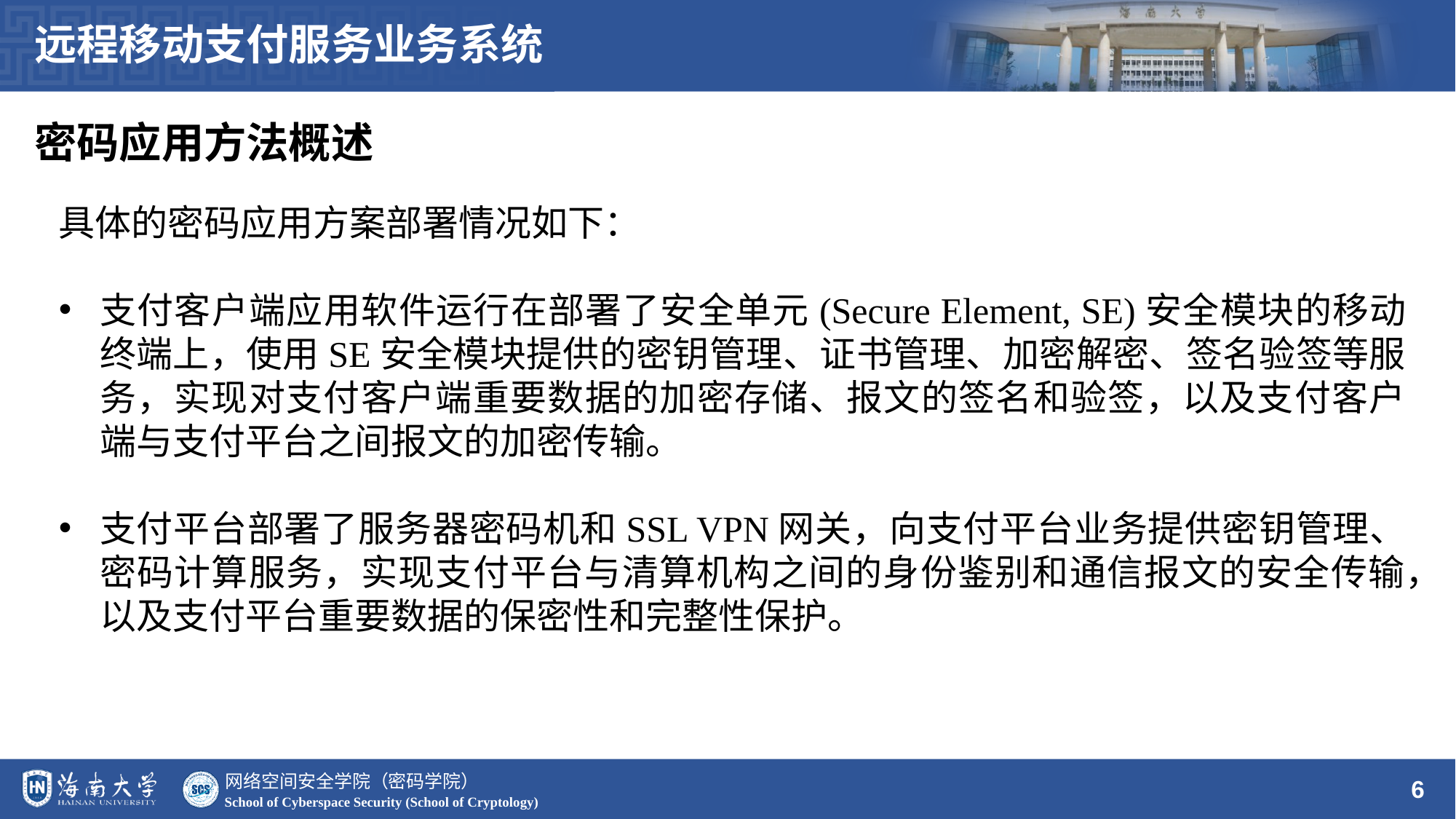

远程移动支付服务业务系统

密码应用方法概述
具体的密码应用方案部署情况如下：

支付客户端应用软件运行在部署了安全单元(Secure Element, SE)安全模块的移动终端上，使用SE安全模块提供的密钥管理、证书管理、加密解密、签名验签等服务，实现对支付客户端重要数据的加密存储、报文的签名和验签，以及支付客户端与支付平台之间报文的加密传输。

支付平台部署了服务器密码机和SSL VPN网关，向支付平台业务提供密钥管理、密码计算服务，实现支付平台与清算机构之间的身份鉴别和通信报文的安全传输，以及支付平台重要数据的保密性和完整性保护。
6